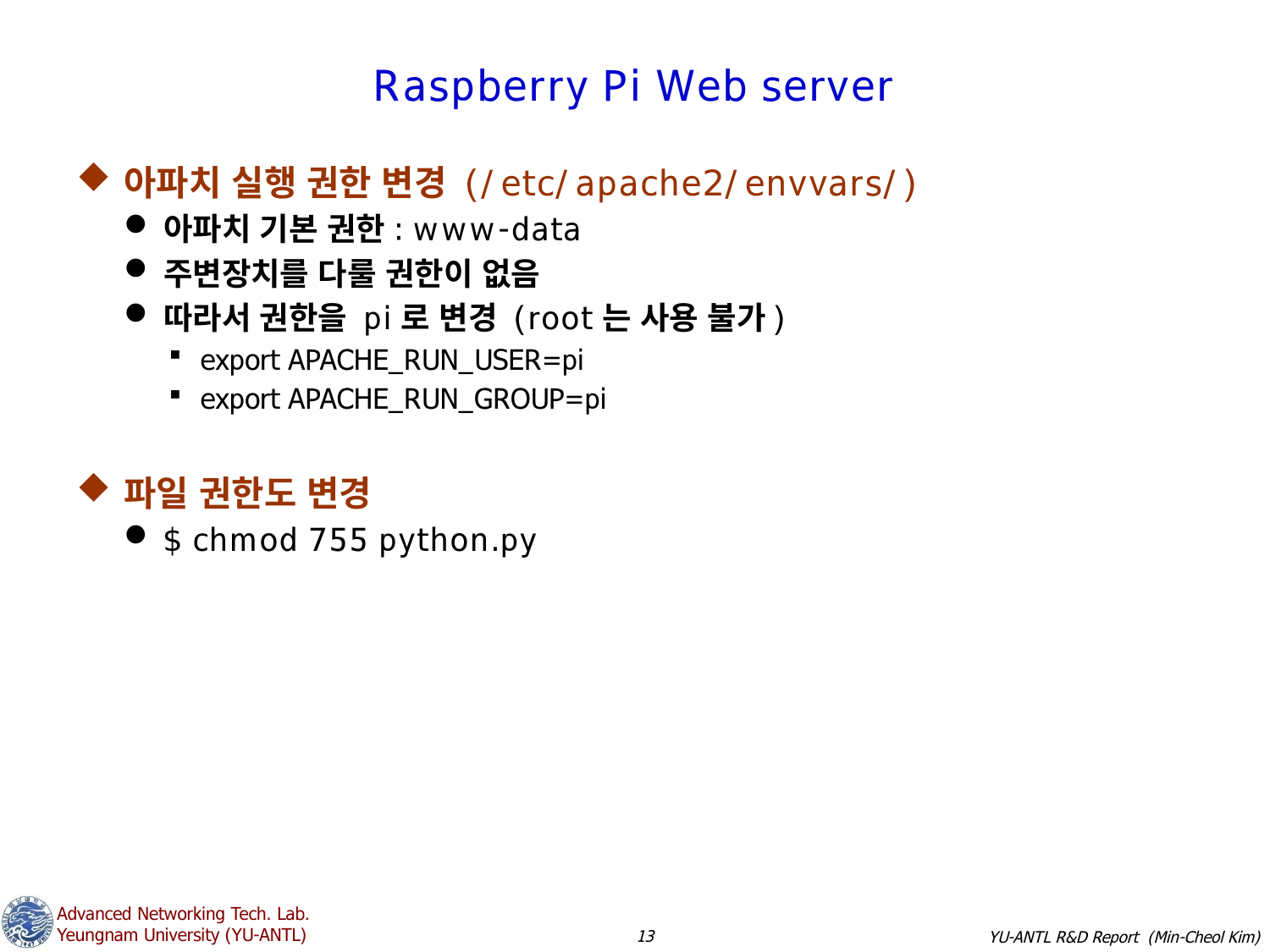

# Raspberry Pi Web server
아파치 실행 권한 변경 (/etc/apache2/envvars/)
아파치 기본 권한: www-data
주변장치를 다룰 권한이 없음
따라서 권한을 pi로 변경 (root는 사용 불가)
export APACHE_RUN_USER=pi
export APACHE_RUN_GROUP=pi

파일 권한도 변경
$ chmod 755 python.py